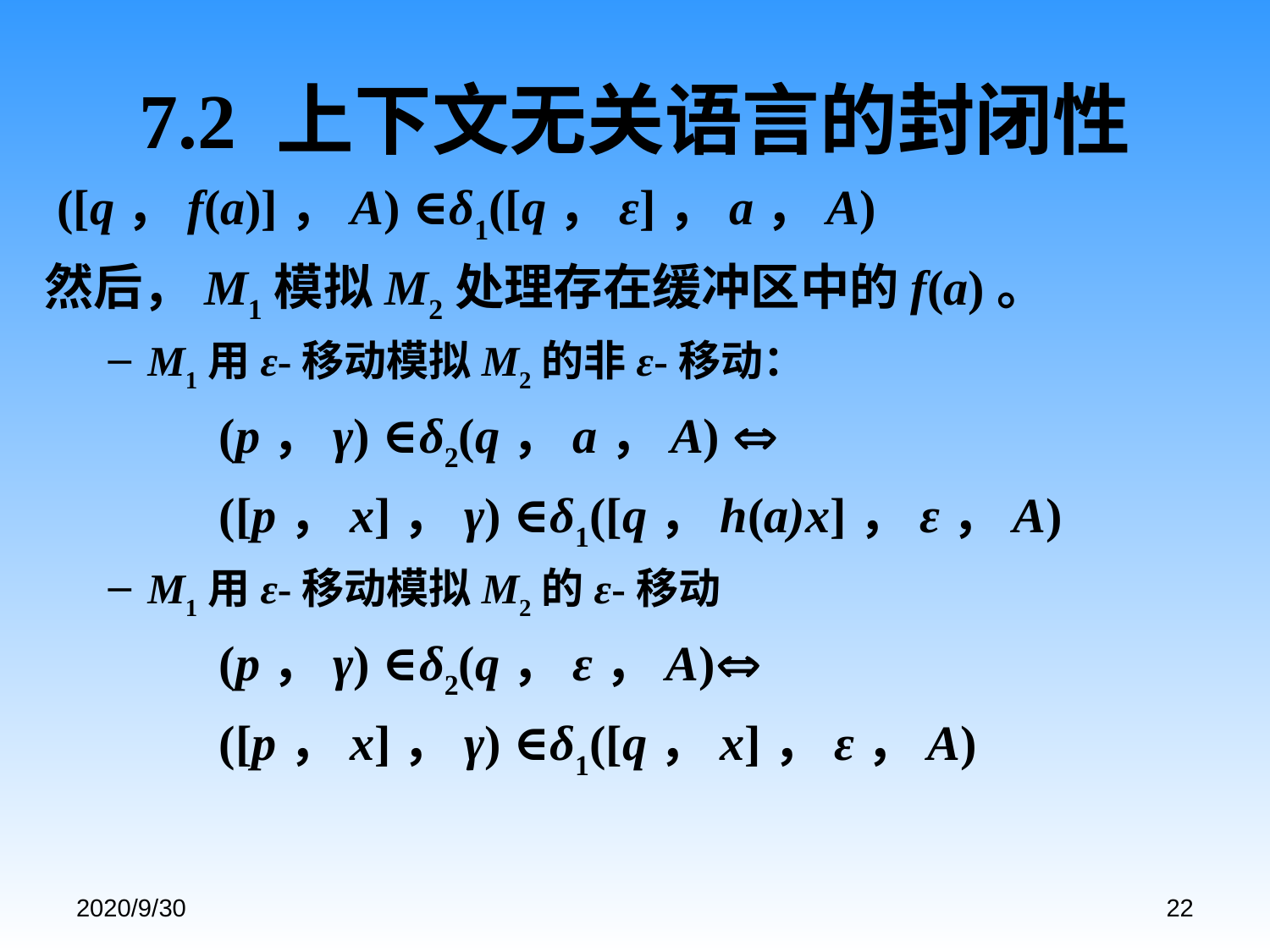

# 7.2 上下文无关语言的封闭性
 ([q，f(a)]，A) ∈δ1([q，ε]，a，A)
然后，M1模拟M2处理存在缓冲区中的f(a)。
M1用ε-移动模拟M2的非ε-移动：
		(p，γ) ∈δ2(q，a，A) ⇔
 		([p，x]，γ) ∈δ1([q，h(a)x]，ε，A)
M1用ε-移动模拟M2的ε-移动
		(p，γ) ∈δ2(q，ε，A)⇔
		([p，x]，γ) ∈δ1([q，x]，ε，A)

2020/9/30
22